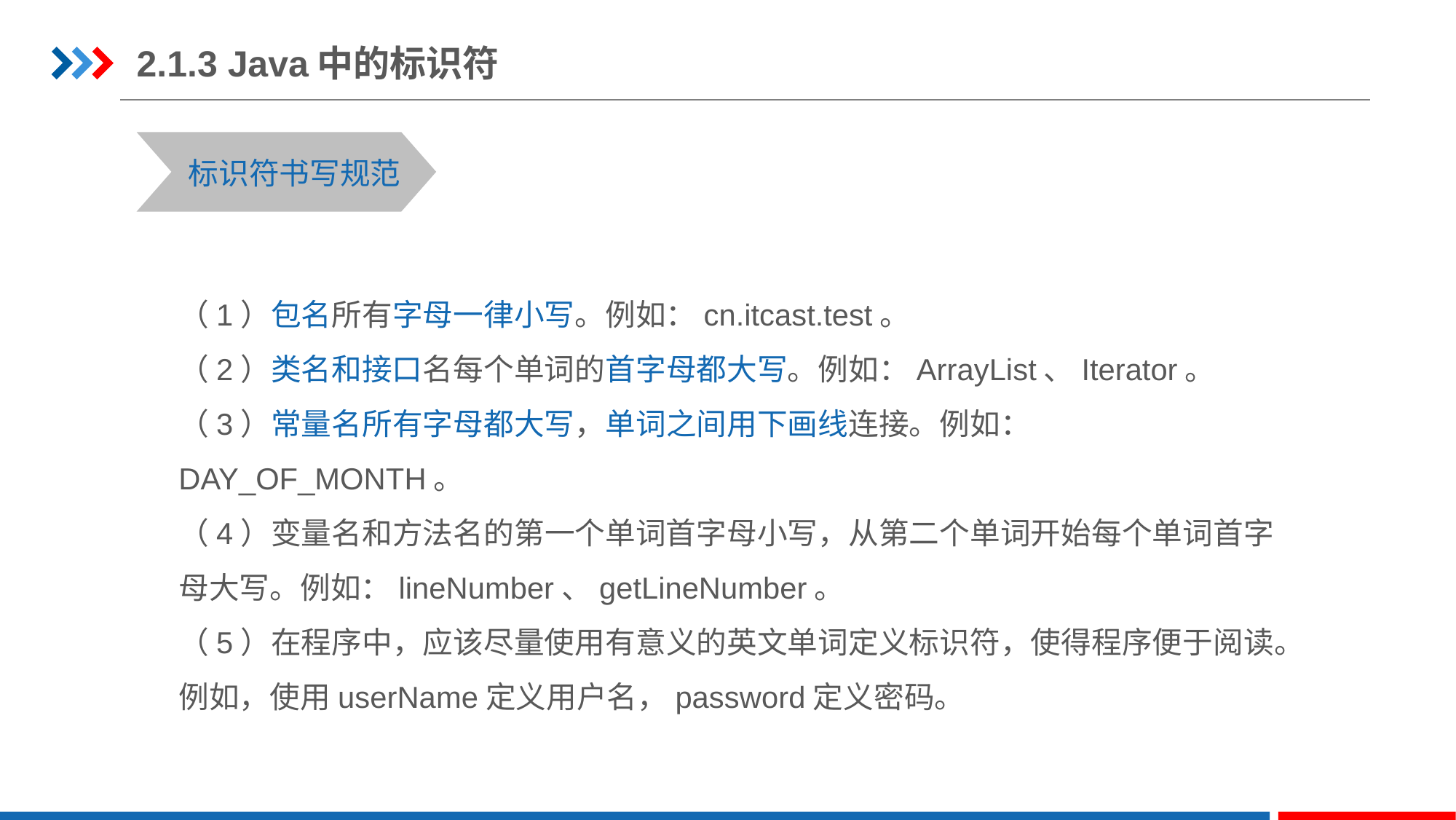

2.1.3 Java中的标识符

标识符书写规范
（1）包名所有字母一律小写。例如：cn.itcast.test。
（2）类名和接口名每个单词的首字母都大写。例如：ArrayList、Iterator。
（3）常量名所有字母都大写，单词之间用下画线连接。例如：DAY_OF_MONTH。
（4）变量名和方法名的第一个单词首字母小写，从第二个单词开始每个单词首字母大写。例如：lineNumber、getLineNumber。
（5）在程序中，应该尽量使用有意义的英文单词定义标识符，使得程序便于阅读。例如，使用userName定义用户名，password定义密码。